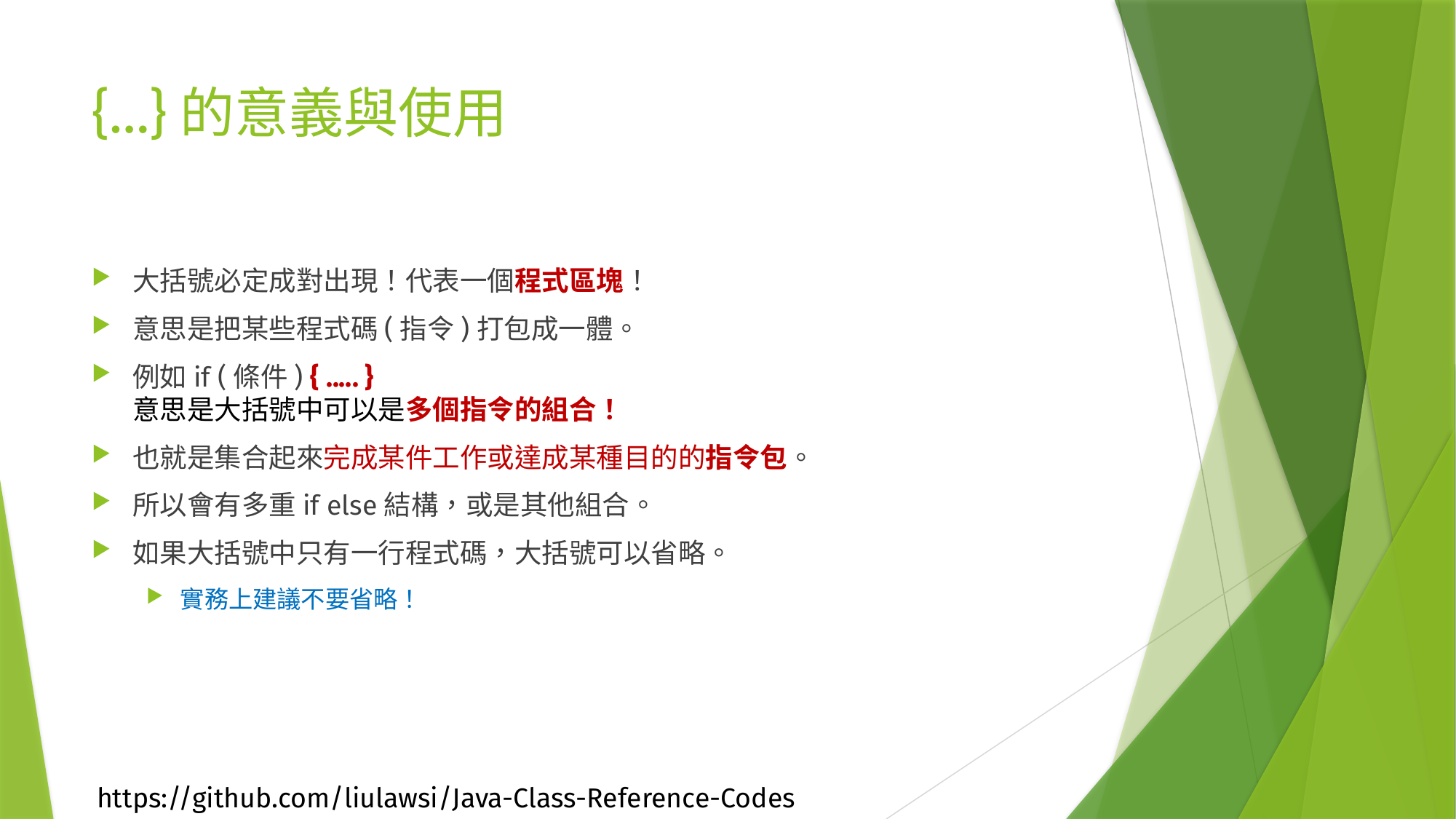

# {…}的意義與使用
大括號必定成對出現！代表一個程式區塊！
意思是把某些程式碼(指令)打包成一體。
例如if (條件) { ..... }
意思是大括號中可以是多個指令的組合！
也就是集合起來完成某件工作或達成某種目的的指令包。
所以會有多重if else結構，或是其他組合。
如果大括號中只有一行程式碼，大括號可以省略。
實務上建議不要省略！